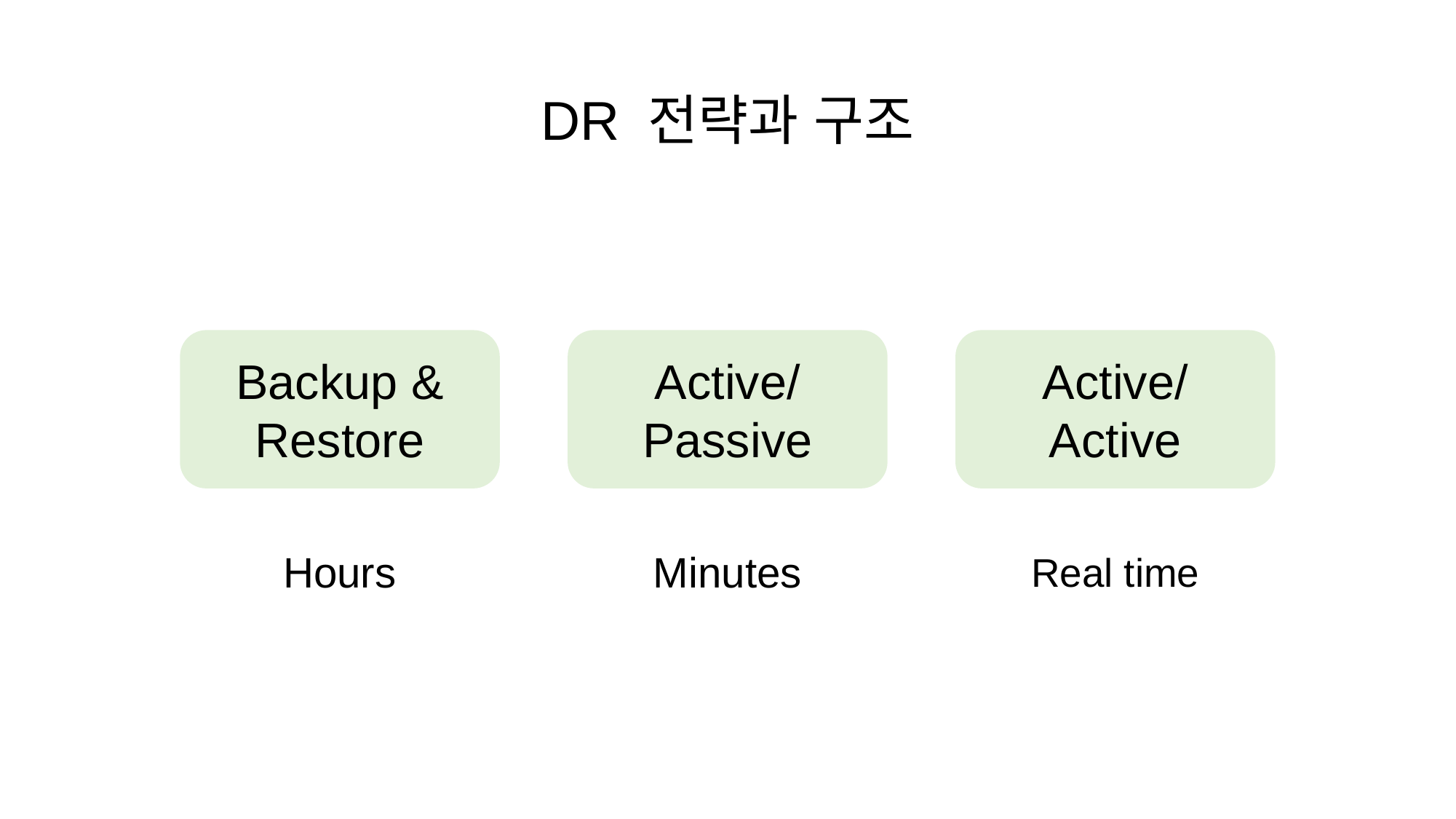

# DR 전략과 구조
Backup &
Restore
Active/
Passive
Active/
Active
Hours
Minutes
Real time